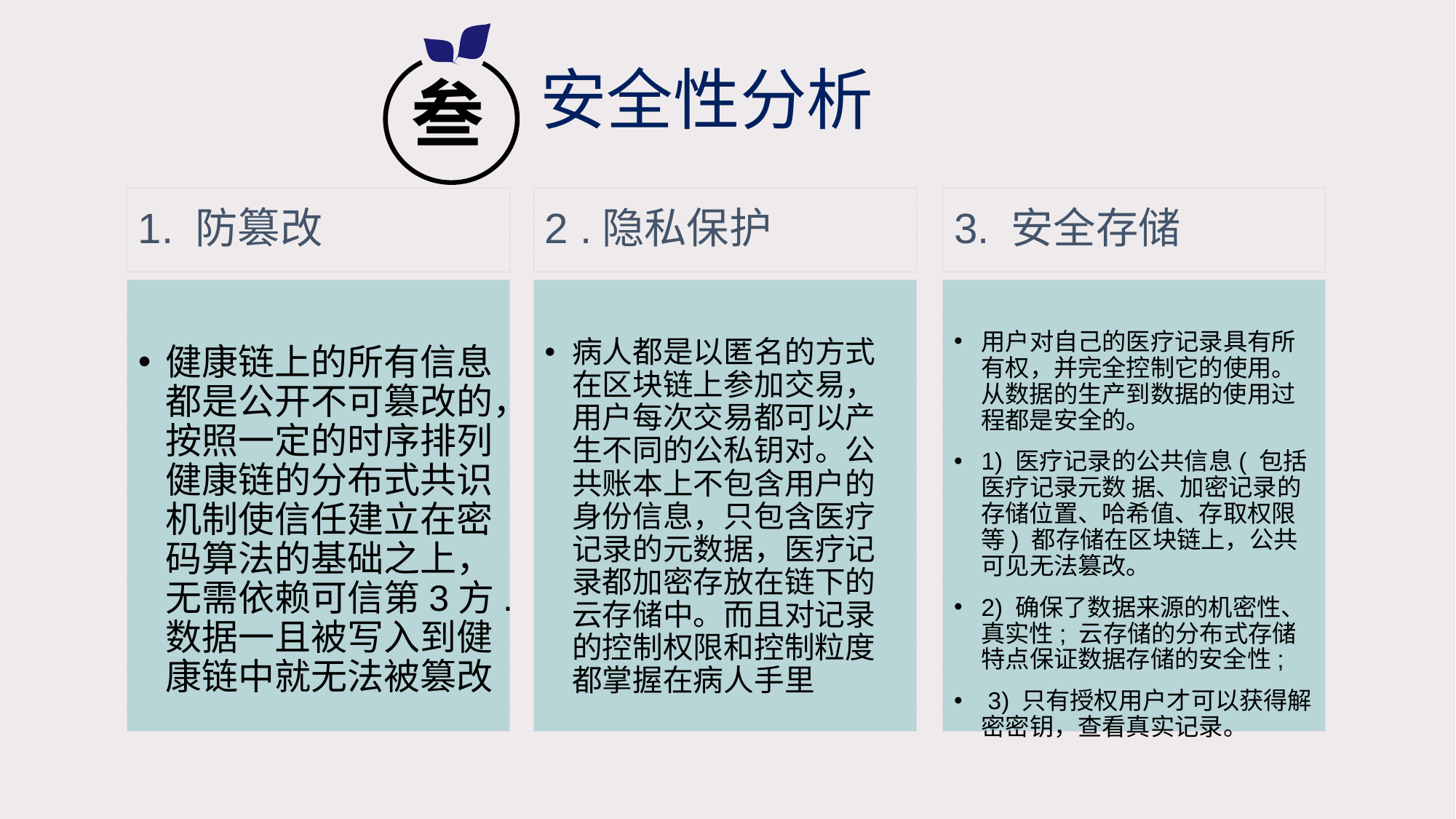

叁
安全性分析
2 .隐私保护
1. 防篡改
3. 安全存储

健康链上的所有信息都是公开不可篡改的，按照一定的时序排列健康链的分布式共识机制使信任建立在密码算法的基础之上，无需依赖可信第3方.数据一且被写入到健康链中就无法被篡改

病人都是以匿名的方式在区块链上参加交易，用户每次交易都可以产生不同的公私钥对。公共账本上不包含用户的身份信息，只包含医疗记录的元数据，医疗记录都加密存放在链下的云存储中。而且对记录的控制权限和控制粒度都掌握在病人手里

用户对自己的医疗记录具有所有权，并完全控制它的使用。 从数据的生产到数据的使用过程都是安全的。
1) 医疗记录的公共信息( 包括医疗记录元数 据、加密记录的存储位置、哈希值、存取权限等) 都存储在区块链上，公共可见无法篡改。
2) 确保了数据来源的机密性、真实性; 云存储的分布式存储特点保证数据存储的安全性;
 3) 只有授权用户才可以获得解密密钥，查看真实记录。